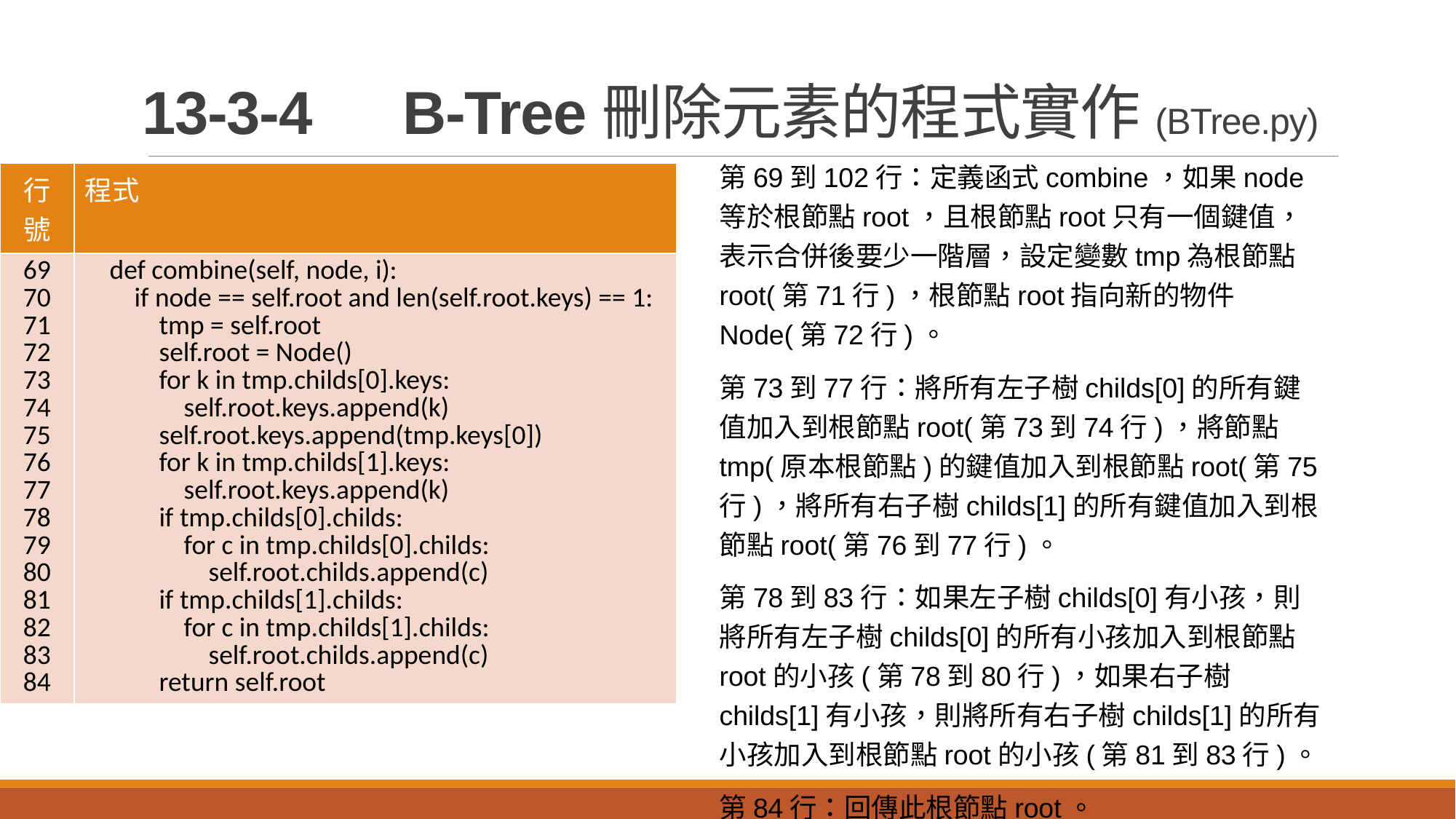

# 13-3-4　B-Tree刪除元素的程式實作(BTree.py)
第69到102行：定義函式combine，如果node等於根節點root，且根節點root只有一個鍵值，表示合併後要少一階層，設定變數tmp為根節點root(第71行)，根節點root指向新的物件Node(第72行)。
第73到77行：將所有左子樹childs[0]的所有鍵值加入到根節點root(第73到74行)，將節點tmp(原本根節點)的鍵值加入到根節點root(第75行)，將所有右子樹childs[1]的所有鍵值加入到根節點root(第76到77行)。
第78到83行：如果左子樹childs[0]有小孩，則將所有左子樹childs[0]的所有小孩加入到根節點root的小孩(第78到80行)，如果右子樹childs[1]有小孩，則將所有右子樹childs[1]的所有小孩加入到根節點root的小孩(第81到83行)。
第84行：回傳此根節點root。
| 行號 | 程式 |
| --- | --- |
| 69 70 71 72 73 74 75 76 77 78 79 80 81 82 83 84 | def combine(self, node, i): if node == self.root and len(self.root.keys) == 1: tmp = self.root self.root = Node() for k in tmp.childs[0].keys: self.root.keys.append(k) self.root.keys.append(tmp.keys[0]) for k in tmp.childs[1].keys: self.root.keys.append(k) if tmp.childs[0].childs: for c in tmp.childs[0].childs: self.root.childs.append(c) if tmp.childs[1].childs: for c in tmp.childs[1].childs: self.root.childs.append(c) return self.root |